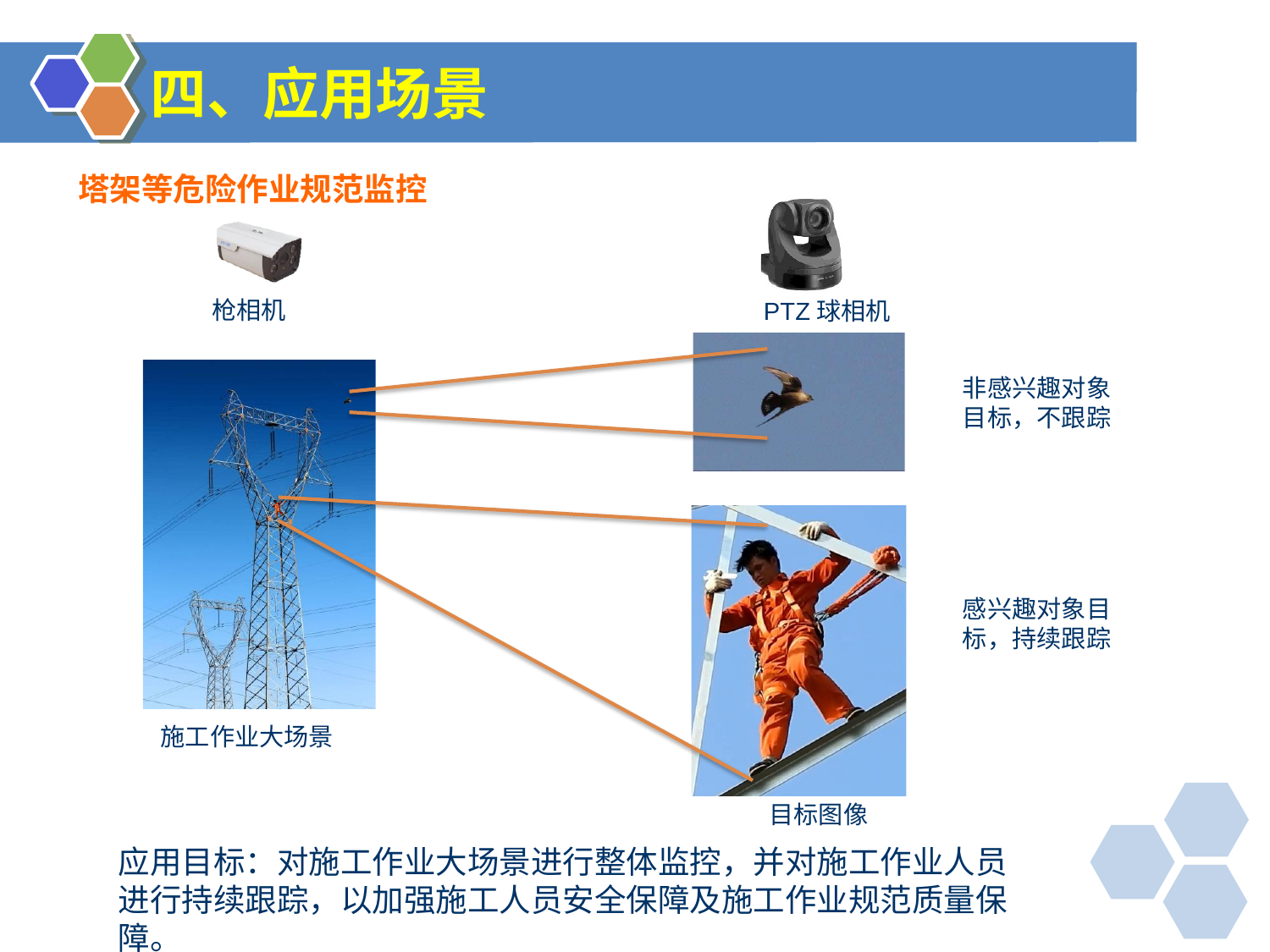

# 四、应用场景
塔架等危险作业规范监控

枪相机
PTZ球相机

非感兴趣对象 目标，不跟踪

感兴趣对象目 标，持续跟踪
施工作业大场景

目标图像
应用目标：对施工作业大场景进行整体监控，并对施工作业人员 进行持续跟踪，以加强施工人员安全保障及施工作业规范质量保障。